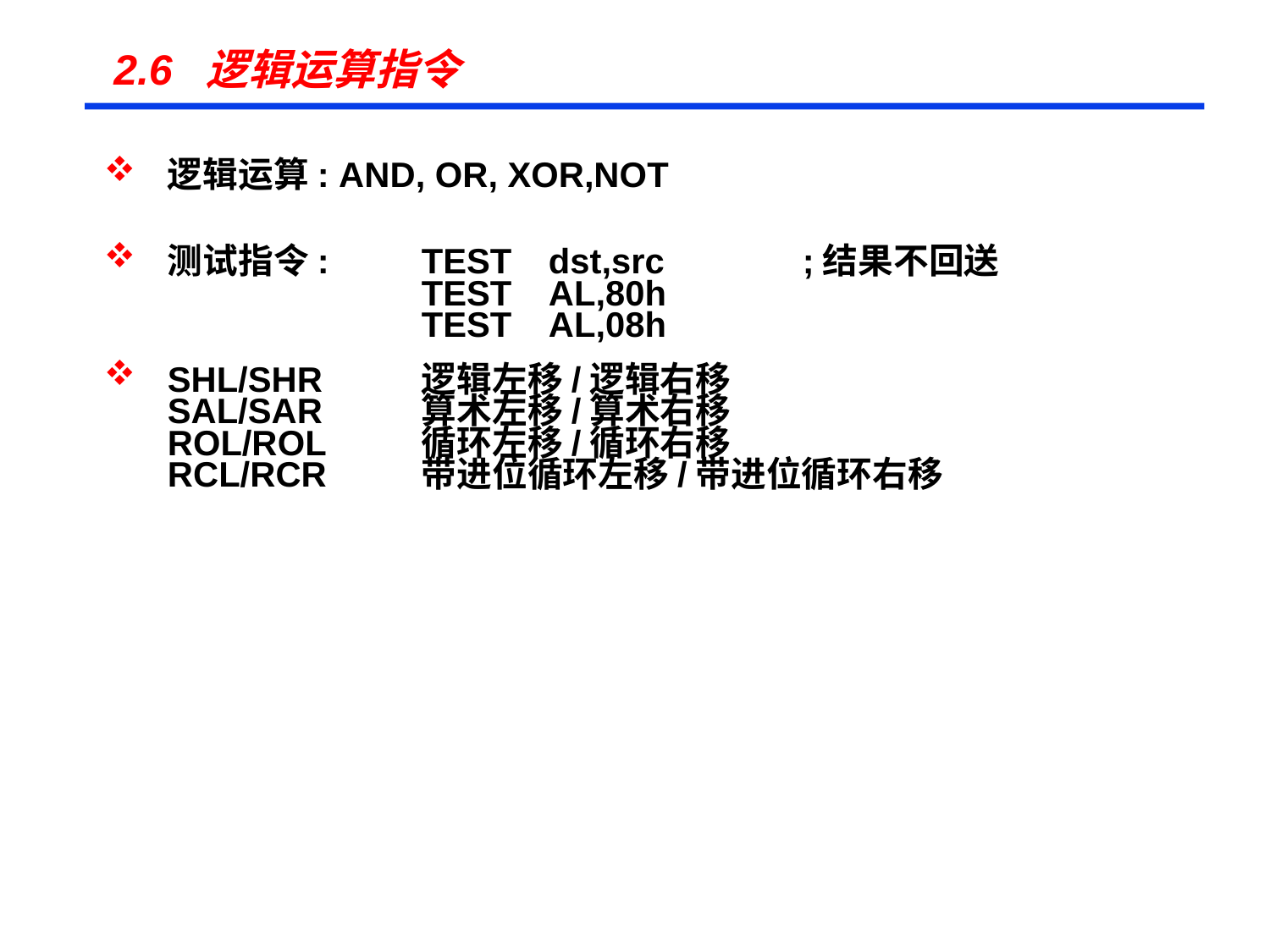

# 2.6  逻辑运算指令
逻辑运算: AND, OR, XOR,NOT
测试指令:	TEST	dst,src		;结果不回送
   		TEST	AL,80h
		TEST	AL,08h
SHL/SHR	逻辑左移/逻辑右移
SAL/SAR	算术左移/算术右移
ROL/ROL	循环左移/循环右移
RCL/RCR	带进位循环左移/带进位循环右移